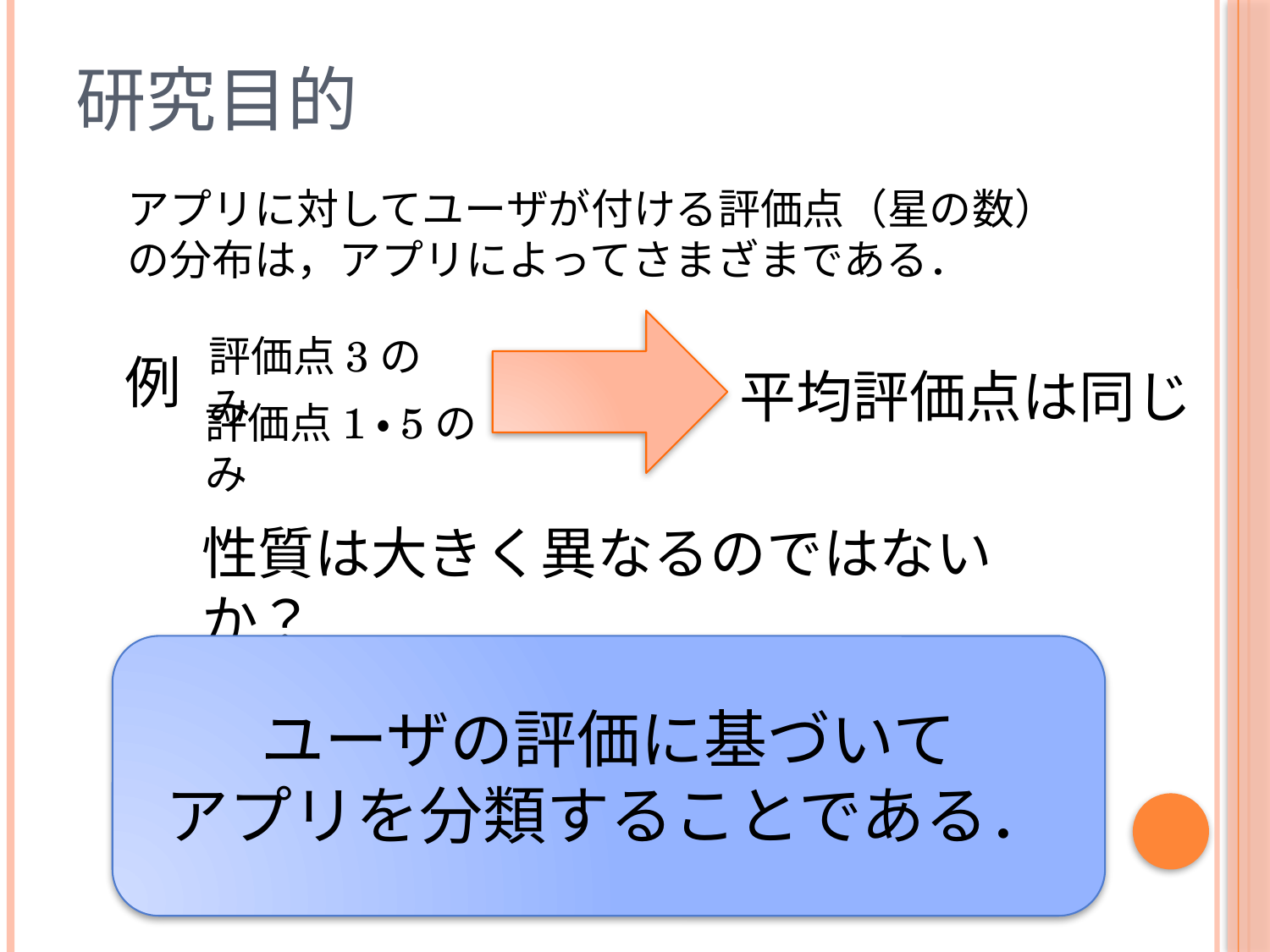

# 研究目的
アプリに対してユーザが付ける評価点（星の数）の分布は，アプリによってさまざまである．

評価点3のみ
例
平均評価点は同じ
評価点1・5のみ
性質は大きく異なるのではないか？
ユーザの評価に基づいて
アプリを分類することである．